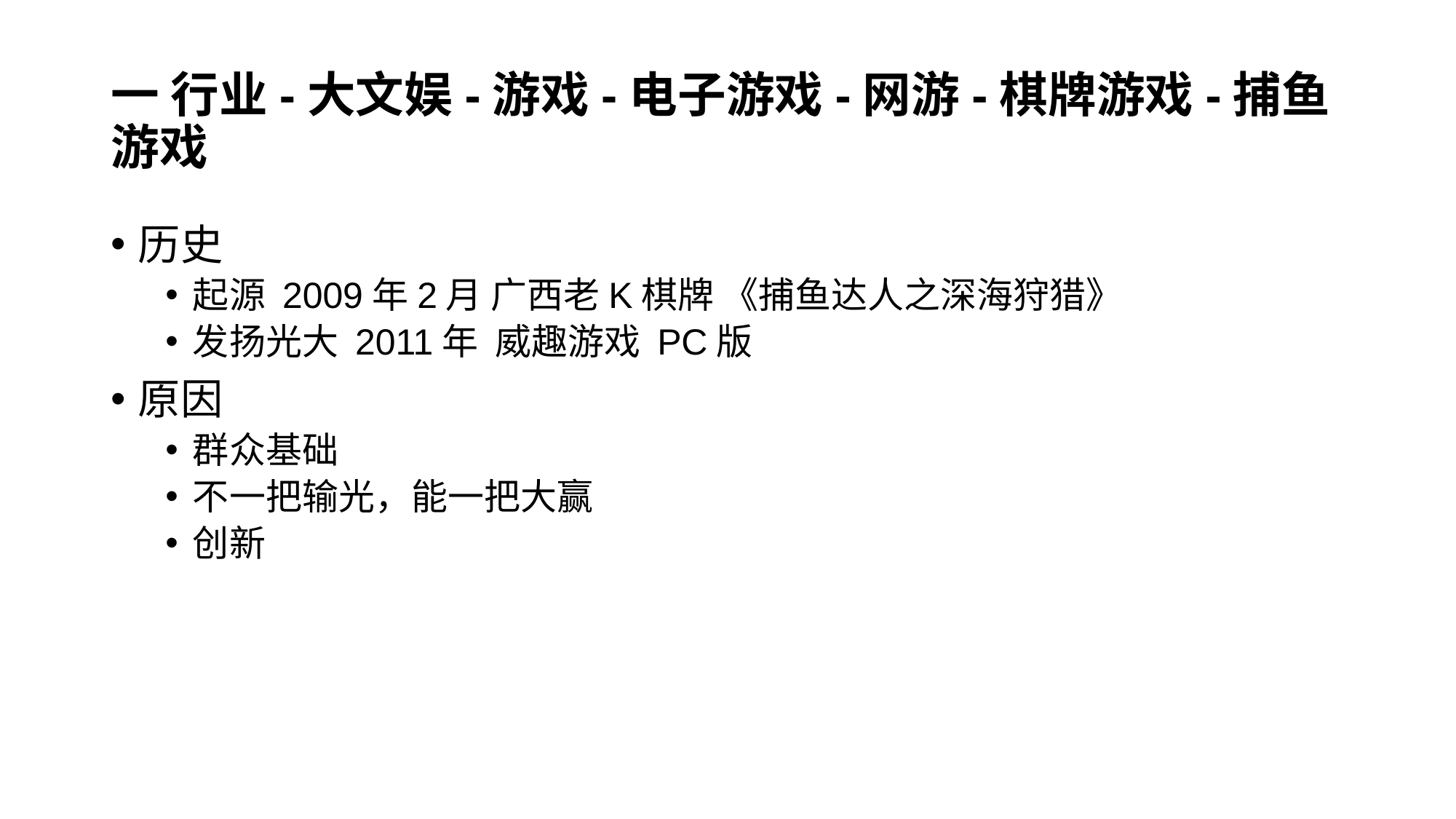

# 一 行业-大文娱-游戏-电子游戏-网游-棋牌游戏-捕鱼游戏
历史
起源 2009年2月 广西老K棋牌 《捕鱼达人之深海狩猎》
发扬光大 2011年  威趣游戏 PC版
原因
群众基础
不一把输光，能一把大赢
创新